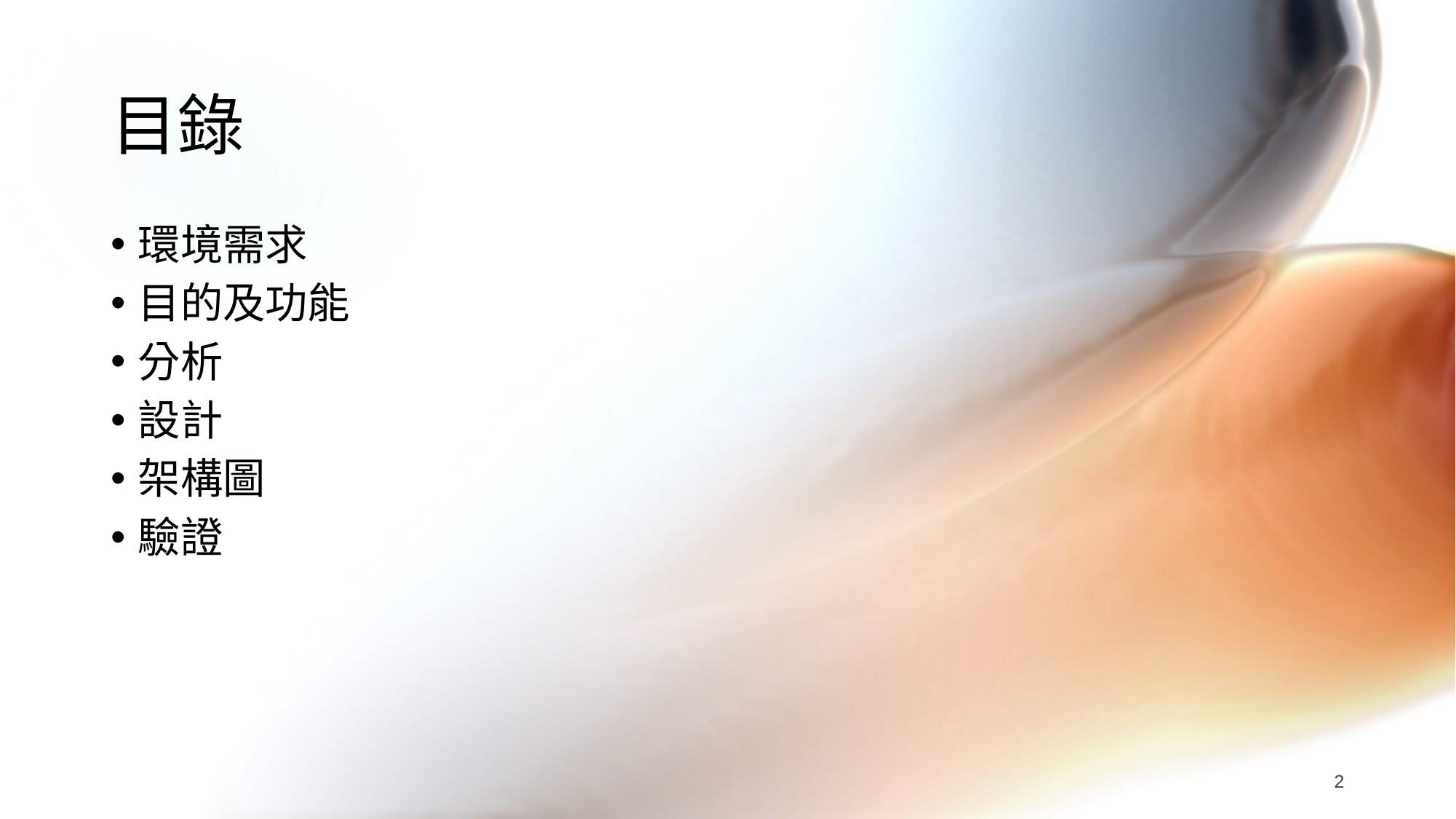

# 目錄
環境需求
目的及功能
分析
設計
架構圖
驗證
2